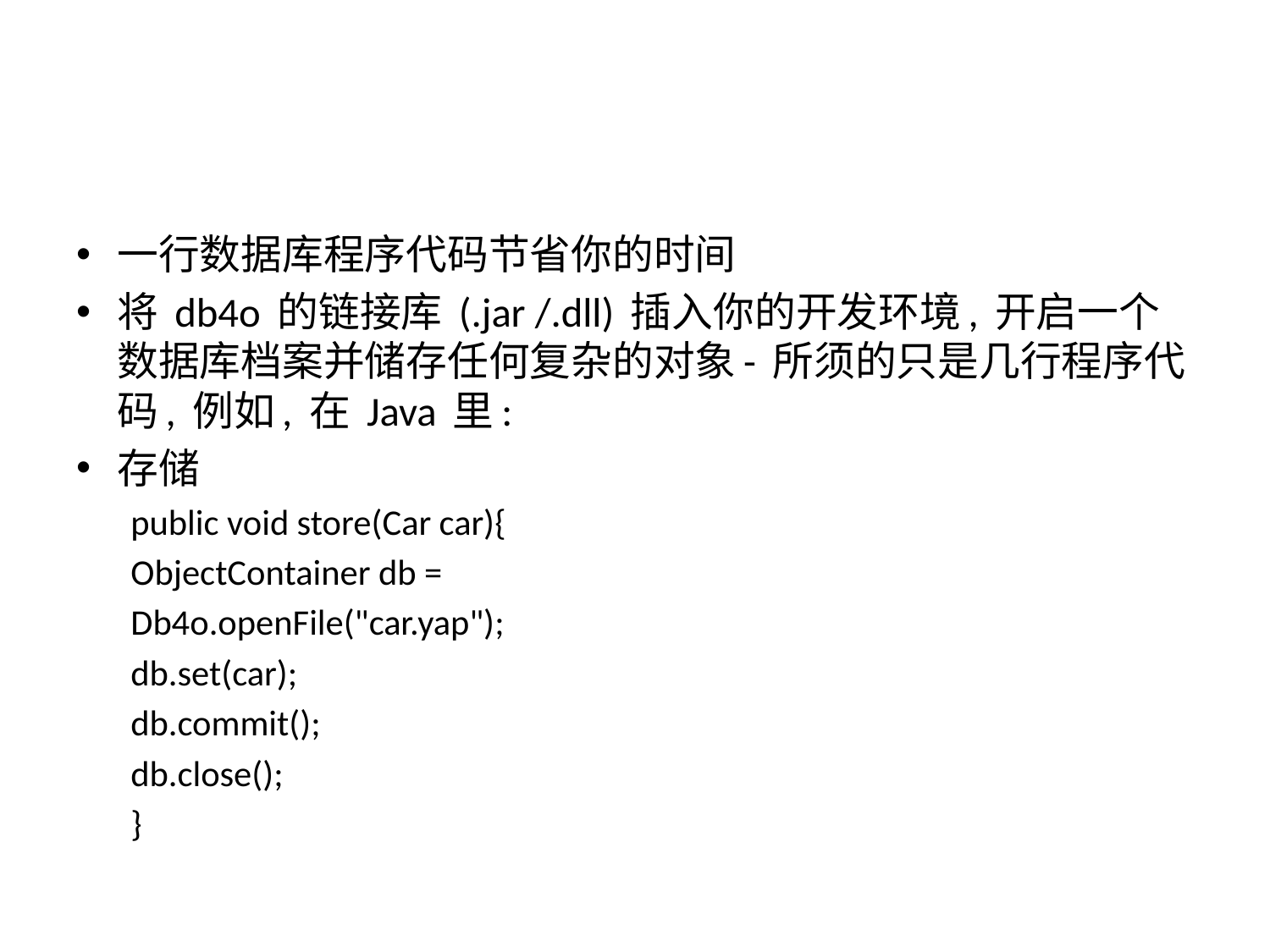

一行数据库程序代码节省你的时间
将 db4o 的链接库 (.jar /.dll) 插入你的开发环境, 开启一个数据库档案并储存任何复杂的对象- 所须的只是几行程序代码, 例如, 在 Java 里:
存储
public void store(Car car){
ObjectContainer db =
Db4o.openFile("car.yap");
db.set(car);
db.commit();
db.close();
}